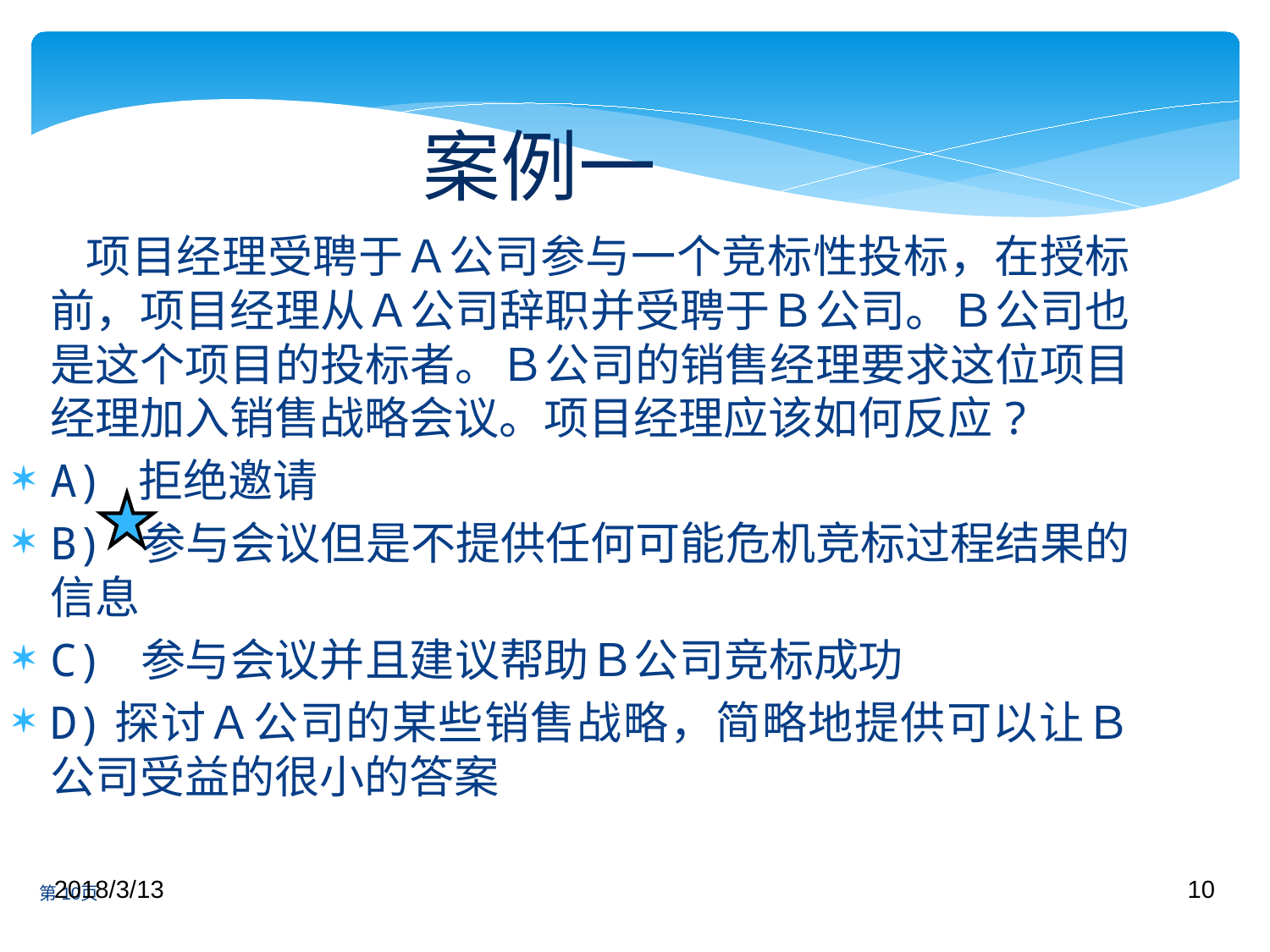

案例一
      项目经理受聘于Ａ公司参与一个竞标性投标，在授标前，项目经理从Ａ公司辞职并受聘于Ｂ公司。Ｂ公司也是这个项目的投标者。Ｂ公司的销售经理要求这位项目经理加入销售战略会议。项目经理应该如何反应?
A)  拒绝邀请
B) 参与会议但是不提供任何可能危机竞标过程结果的信息
C) 参与会议并且建议帮助Ｂ公司竞标成功
D)探讨Ａ公司的某些销售战略，简略地提供可以让Ｂ公司受益的很小的答案

2018/3/13
10
第10页